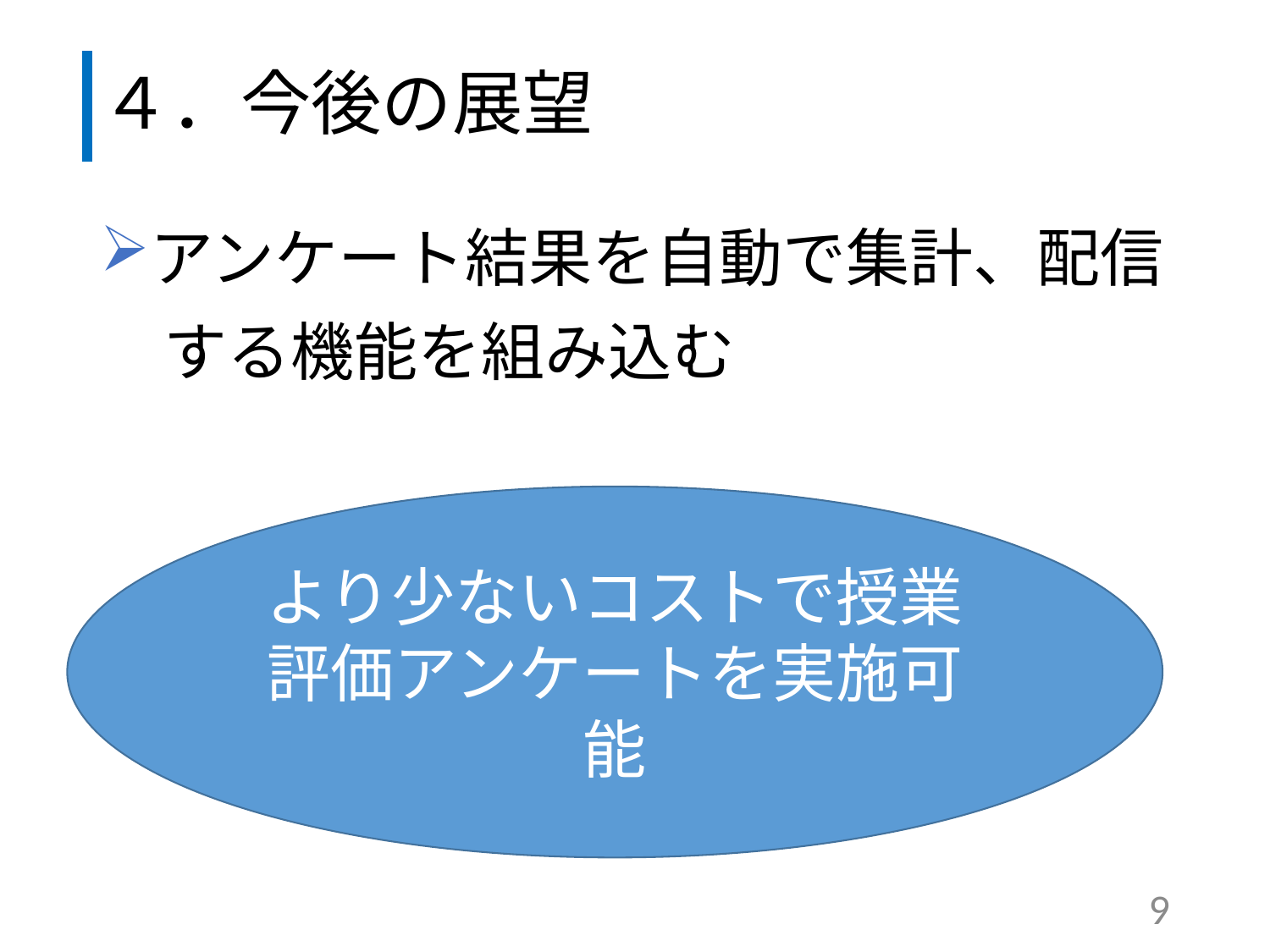

# ４．今後の展望
アンケート結果を自動で集計、配信
　する機能を組み込む
より少ないコストで授業評価アンケートを実施可能
9